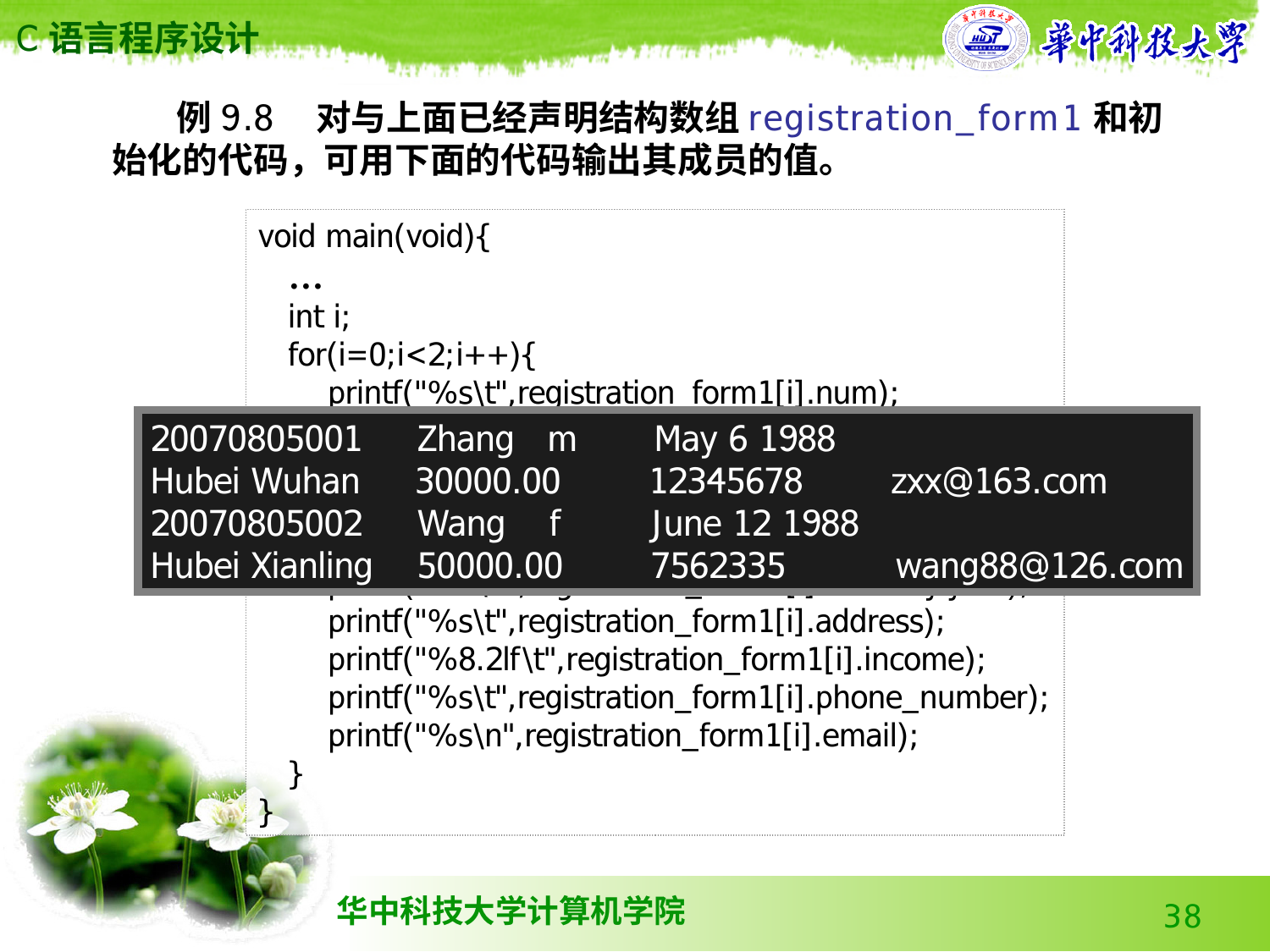

例9.8   对与上面已经声明结构数组registration_form1和初始化的代码，可用下面的代码输出其成员的值。
void main(void){
   …
   int i;
   for(i=0;i<2;i++){
       printf("%s\t",registration_form1[i].num);
       printf("%s\t",registration_form1[i].name);
       printf("%c\t",registration_form1[i].sex);
       printf("%s ",registration_form1[i].birthday.month);
       printf("%d ",registration_form1[i].birthday.day);
       printf("%d\n",registration_form1[i].birthday.year);
       printf("%s\t",registration_form1[i].address);
       printf("%8.2lf\t",registration_form1[i].income);
       printf("%s\t",registration_form1[i].phone_number);
       printf("%s\n",registration_form1[i].email);
   }
}
20070805001     Zhang   m       May 6 1988
Hubei Wuhan     30000.00        12345678        zxx@163.com
20070805002     Wang    f        June 12 1988
Hubei Xianling    50000.00        7562335          wang88@126.com
38